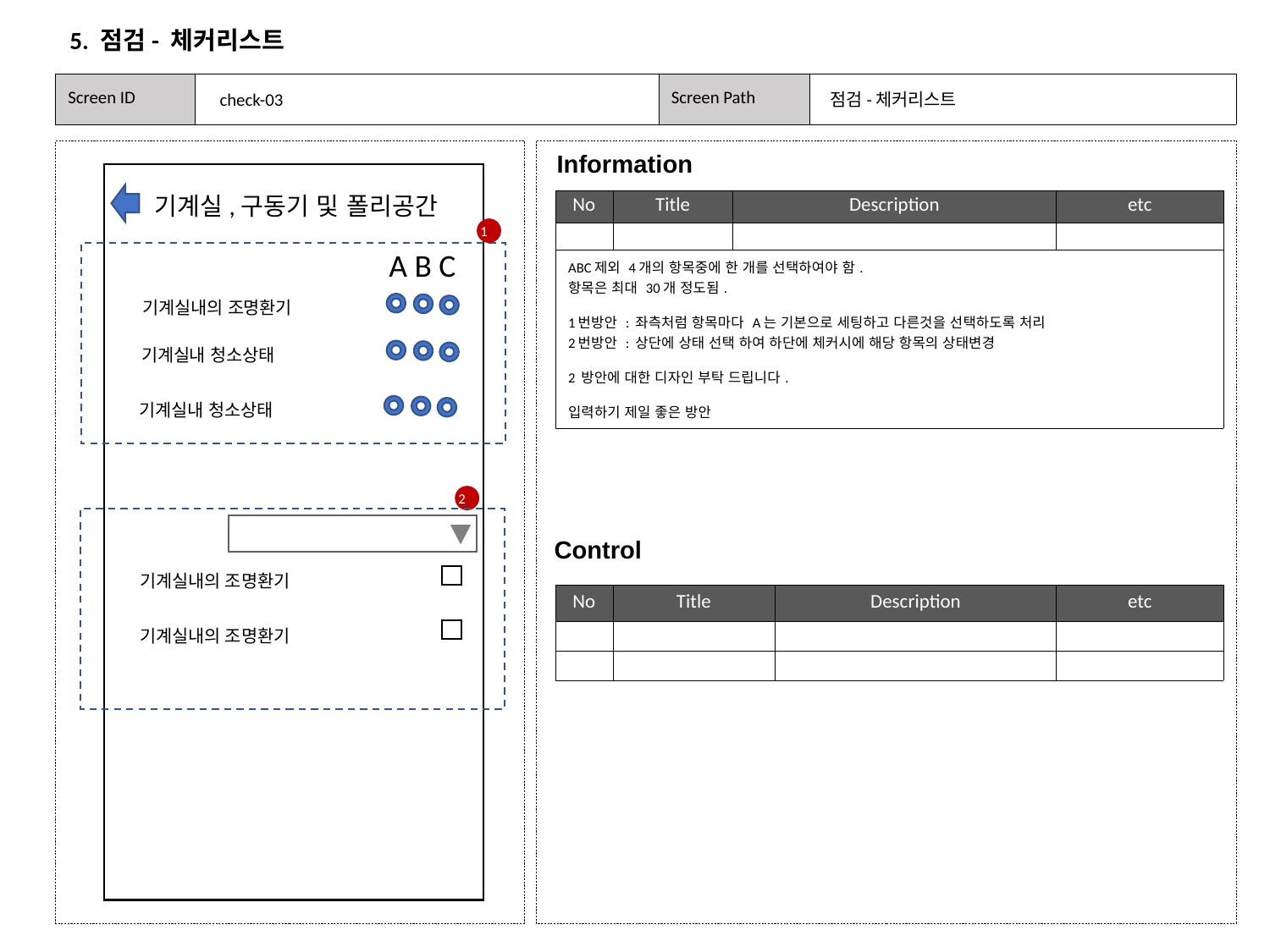

5. 점검- 체커리스트
check-03
점검-체커리스트
 Information

기계실,구동기 및 폴리공간
| No | Title | Description | etc |
| --- | --- | --- | --- |
|  |  |  |  |
| ABC제외 4개의 항목중에 한 개를 선택하여야 함. 항목은 최대 30개 정도됨. 1번방안 : 좌측처럼 항목마다 A는 기본으로 세팅하고 다른것을 선택하도록 처리 2번방안 : 상단에 상태 선택 하여 하단에 체커시에 해당 항목의 상태변경 2 방안에 대한 디자인 부탁 드립니다. 입력하기 제일 좋은 방안 |  |  |  |
1
A B C

기계실내의 조명환기

기계실내 청소상태

기계실내 청소상태

2

 Control
기계실내의 조명환기

| No | Title | Description | etc |
| --- | --- | --- | --- |
|  |  |  |  |
|  |  |  |  |
기계실내의 조명환기